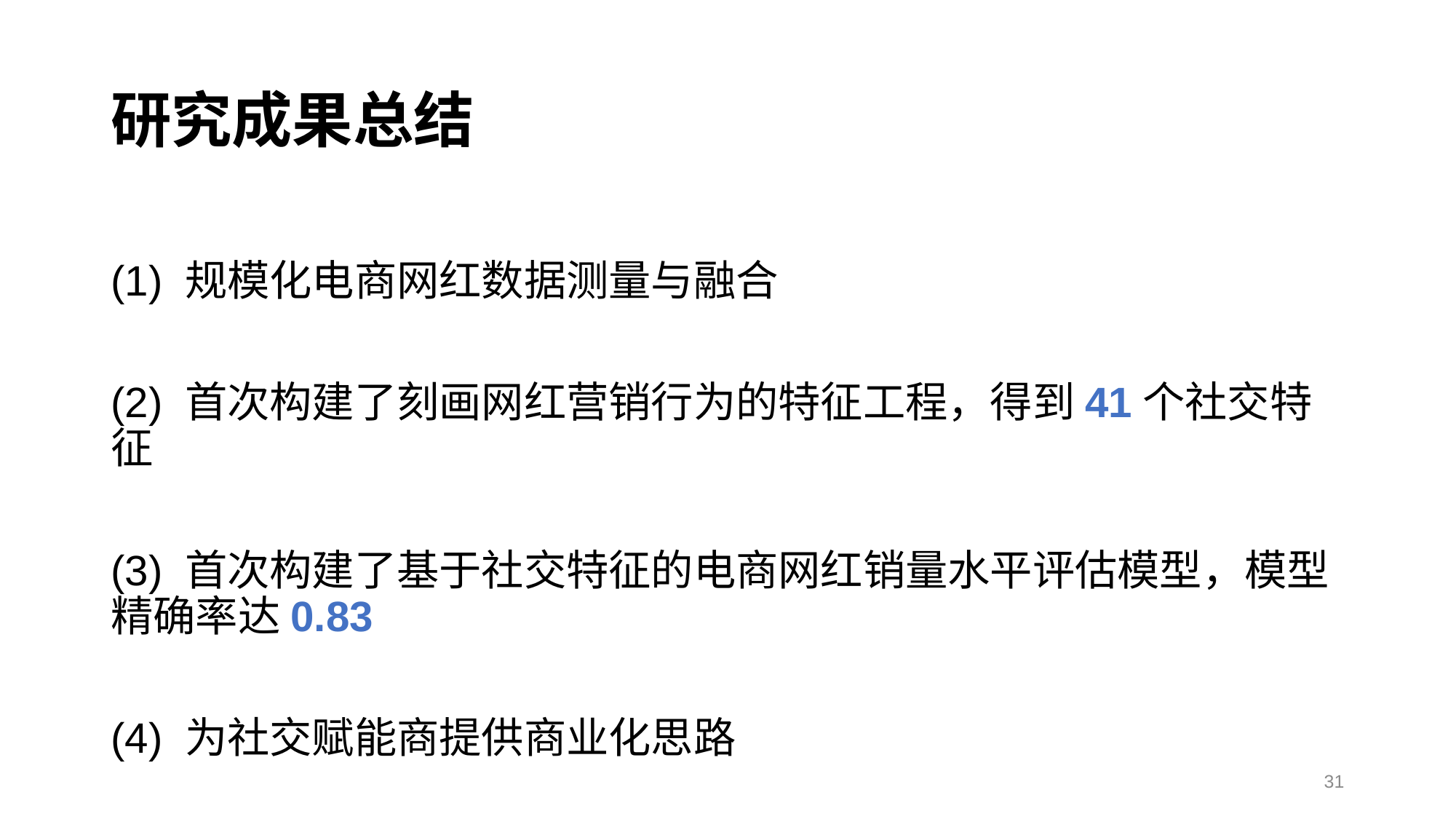

# 研究成果总结
(1) 规模化电商网红数据测量与融合

(2) 首次构建了刻画网红营销行为的特征工程，得到41个社交特征

(3) 首次构建了基于社交特征的电商网红销量水平评估模型，模型精确率达0.83

(4) 为社交赋能商提供商业化思路

31